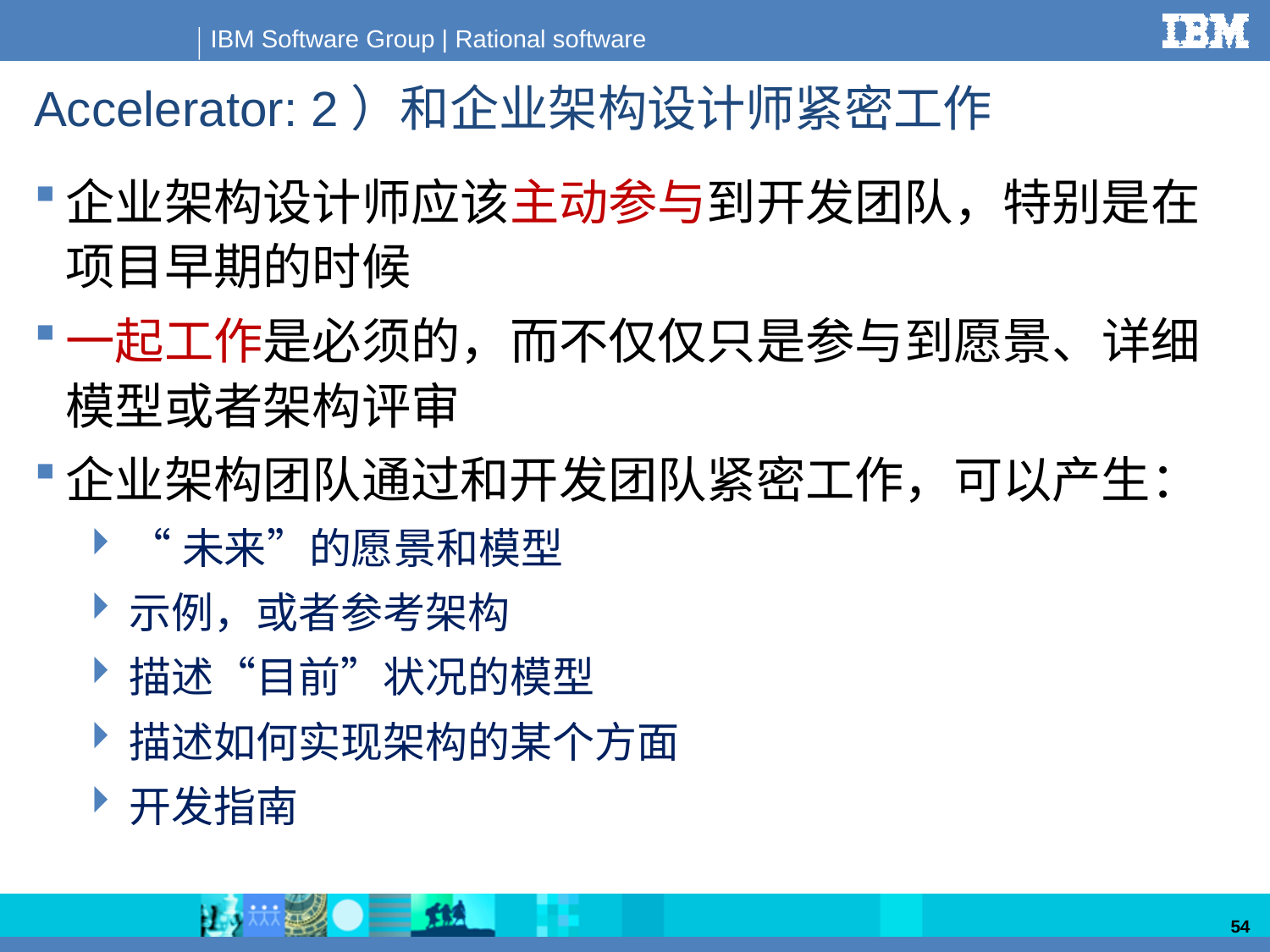

# Accelerator: 2）和企业架构设计师紧密工作
企业架构设计师应该主动参与到开发团队，特别是在项目早期的时候
一起工作是必须的，而不仅仅只是参与到愿景、详细模型或者架构评审
企业架构团队通过和开发团队紧密工作，可以产生：
“未来”的愿景和模型
示例，或者参考架构
描述“目前”状况的模型
描述如何实现架构的某个方面
开发指南
54